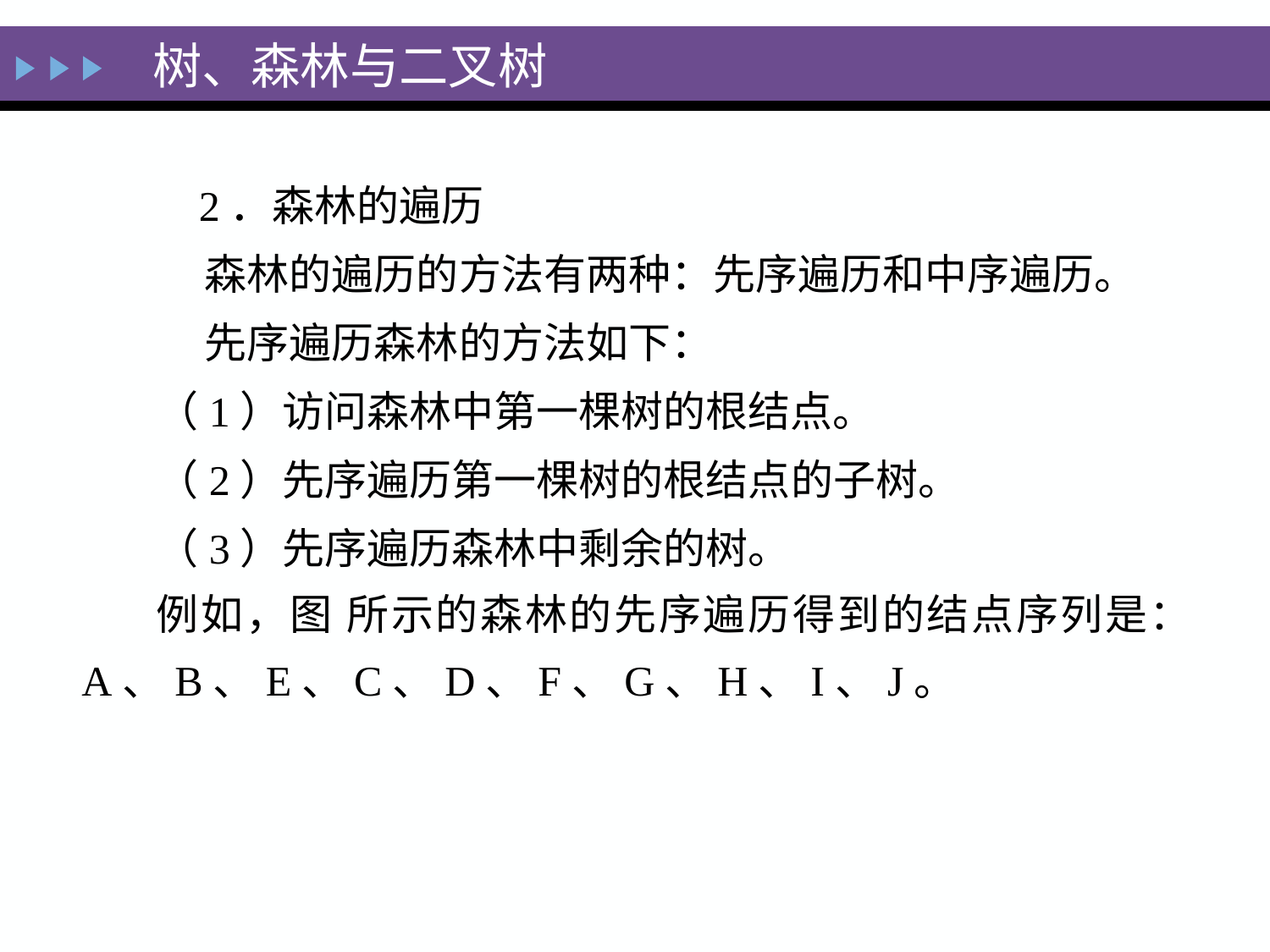

# 树、森林与二叉树
    2．森林的遍历
    森林的遍历的方法有两种：先序遍历和中序遍历。
    先序遍历森林的方法如下：
（1）访问森林中第一棵树的根结点。
（2）先序遍历第一棵树的根结点的子树。
（3）先序遍历森林中剩余的树。
例如，图 所示的森林的先序遍历得到的结点序列是：A、B、E、C、D、F、G、H、I、J。